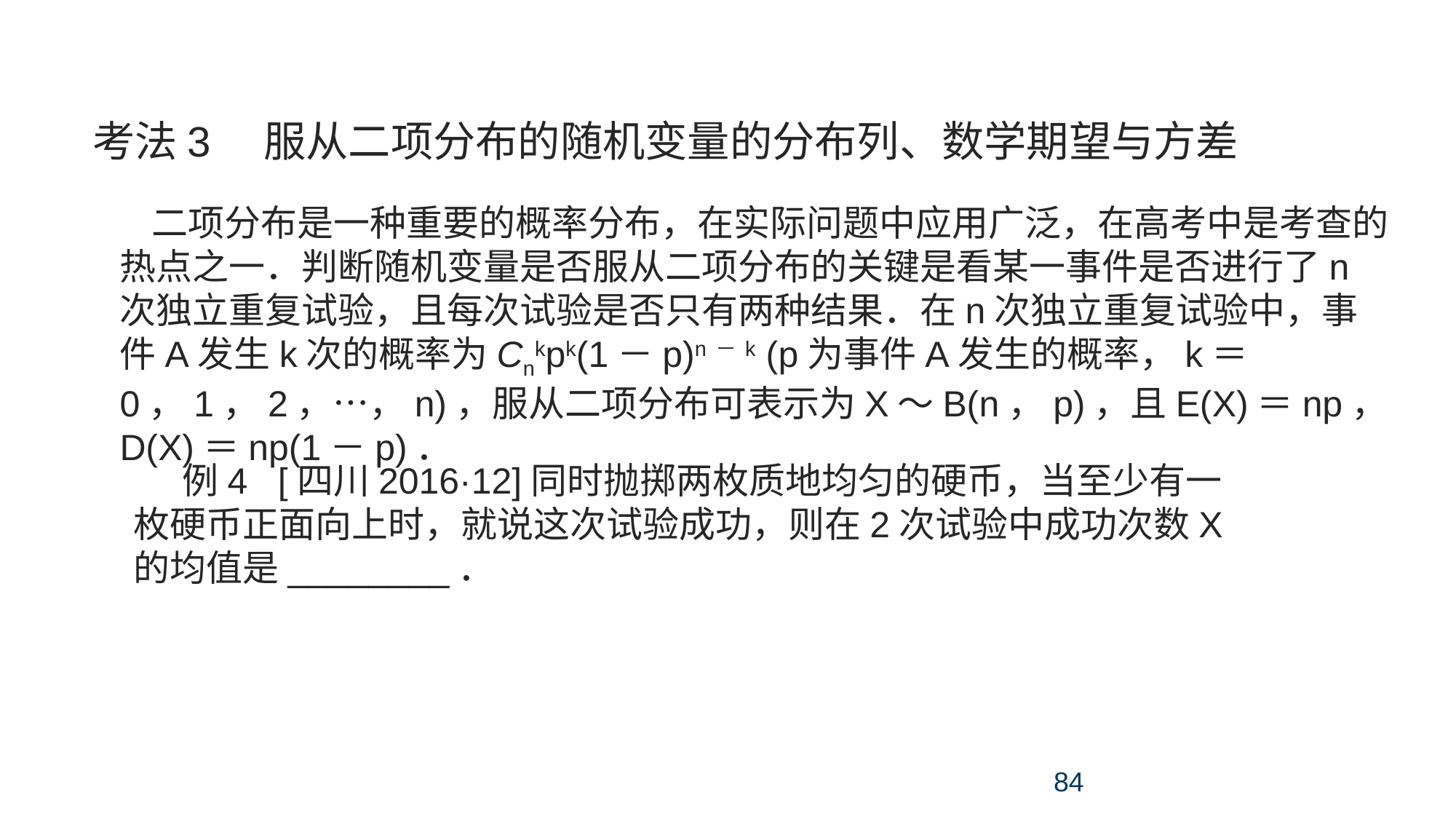

考点三  条件概率、独立性试验、二项分布和正态分布
考法3　服从二项分布的随机变量的分布列、数学期望与方差
二项分布是一种重要的概率分布，在实际问题中应用广泛，在高考中是考查的热点之一．判断随机变量是否服从二项分布的关键是看某一事件是否进行了n次独立重复试验，且每次试验是否只有两种结果．在n次独立重复试验中，事件A发生k次的概率为Cnkpk(1－p)n－k (p为事件A发生的概率，k＝0，1，2，…，n)，服从二项分布可表示为X～B(n，p)，且E(X)＝np，D(X)＝np(1－p)．
 例4   [四川2016·12]同时抛掷两枚质地均匀的硬币，当至少有一枚硬币正面向上时，就说这次试验成功，则在2次试验中成功次数X的均值是________．
84